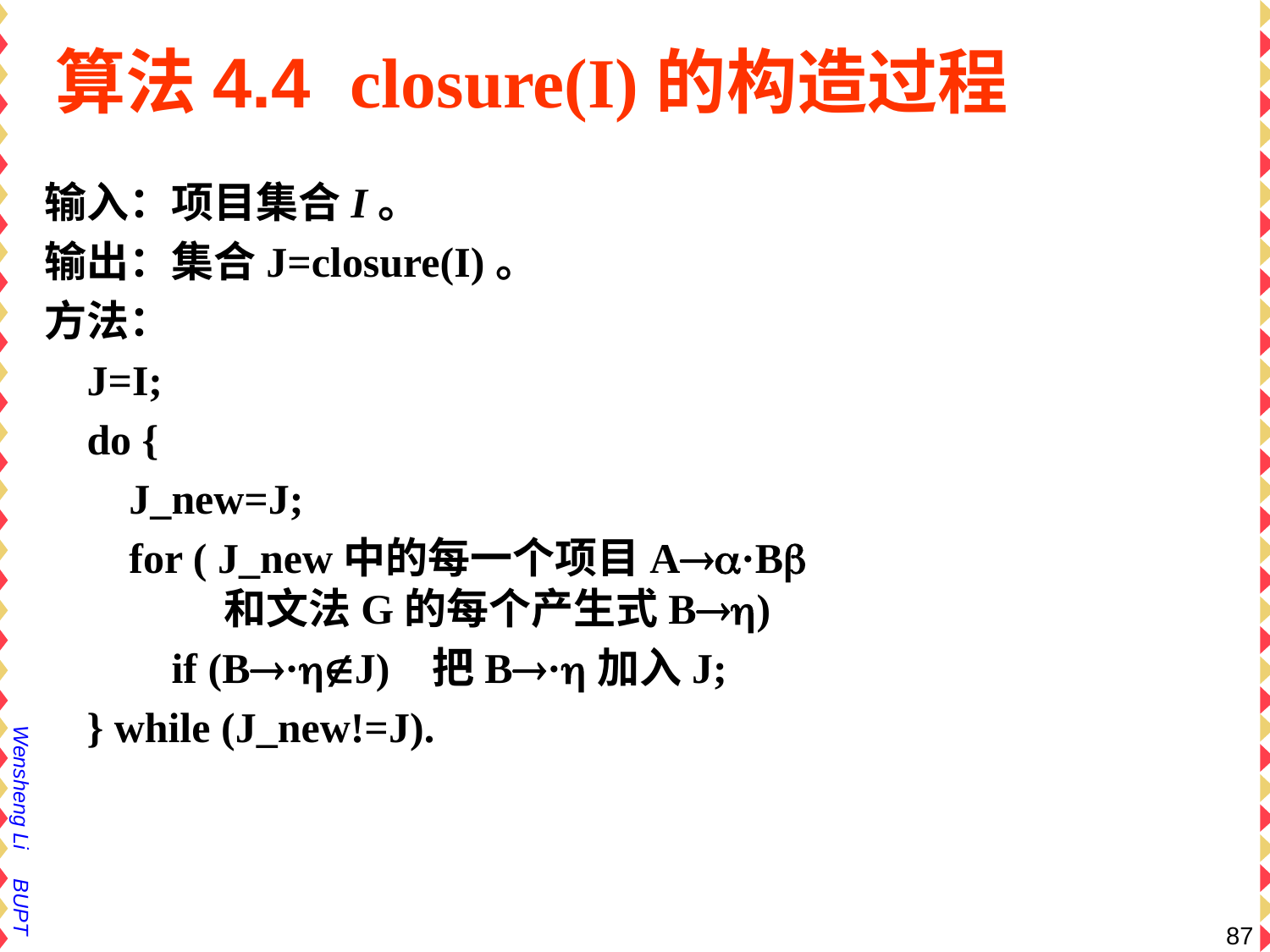

# 算法4.4  closure(I)的构造过程
输入：项目集合I。
输出：集合J=closure(I)。
方法：
    J=I;
    do {
        J_new=J;
        for ( J_new中的每一个项目A→α·Bβ
                和文法G的每个产生式B→η)
            if (B→·η∉J)   把B→·η加入J;
    } while (J_new!=J).
87